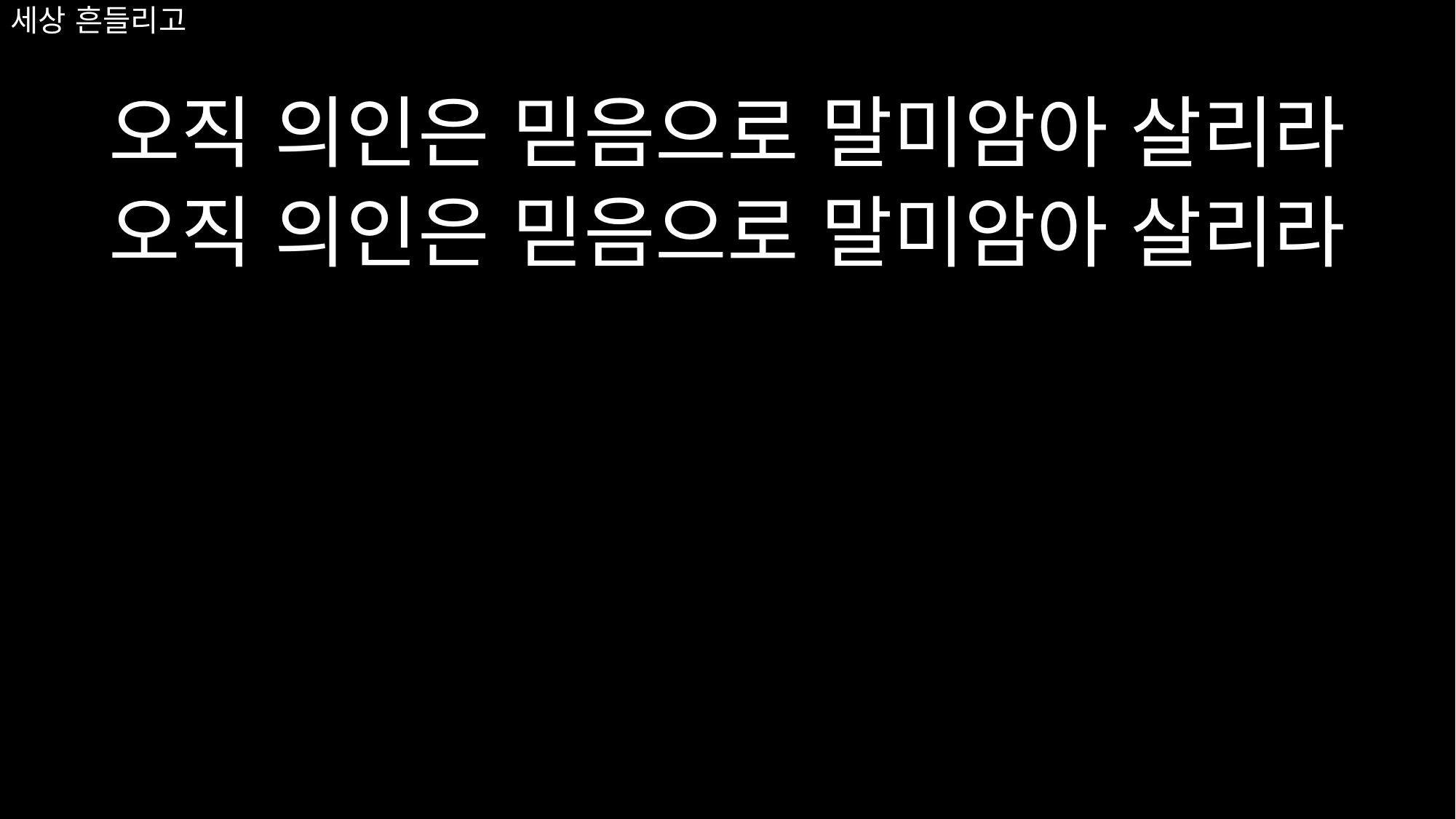

# 세상 흔들리고
오직 의인은 믿음으로 말미암아 살리라
오직 의인은 믿음으로 말미암아 살리라